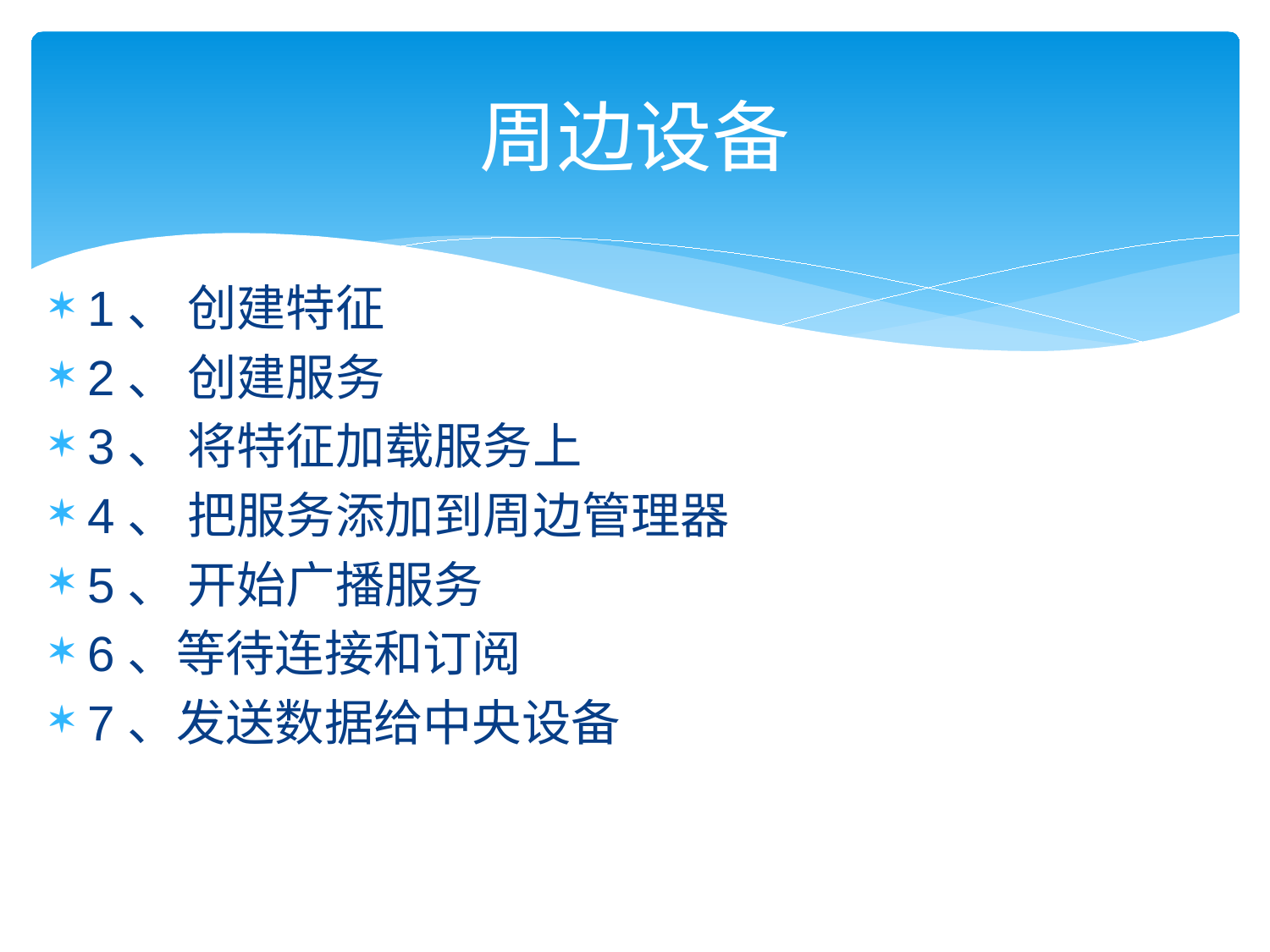

# 周边设备
1、 创建特征
2、 创建服务
3、 将特征加载服务上
4、 把服务添加到周边管理器
5、 开始广播服务
6、等待连接和订阅
7、发送数据给中央设备